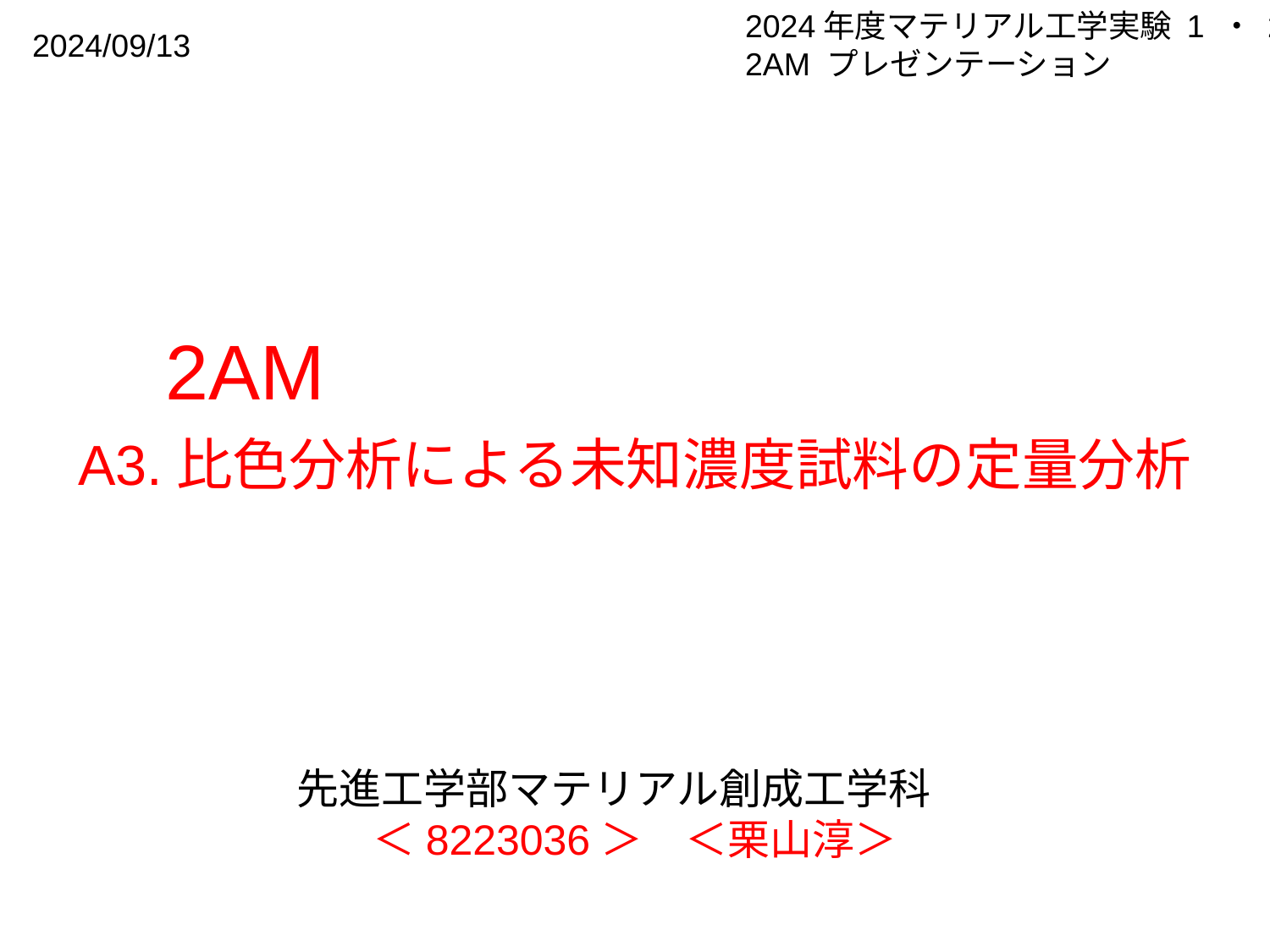

2024年度マテリアル工学実験 1 ・ 2
2AM プレゼンテーション
2024/09/13
2AM
A3.比色分析による未知濃度試料の定量分析
先進工学部マテリアル創成工学科
＜8223036＞　＜栗山淳＞